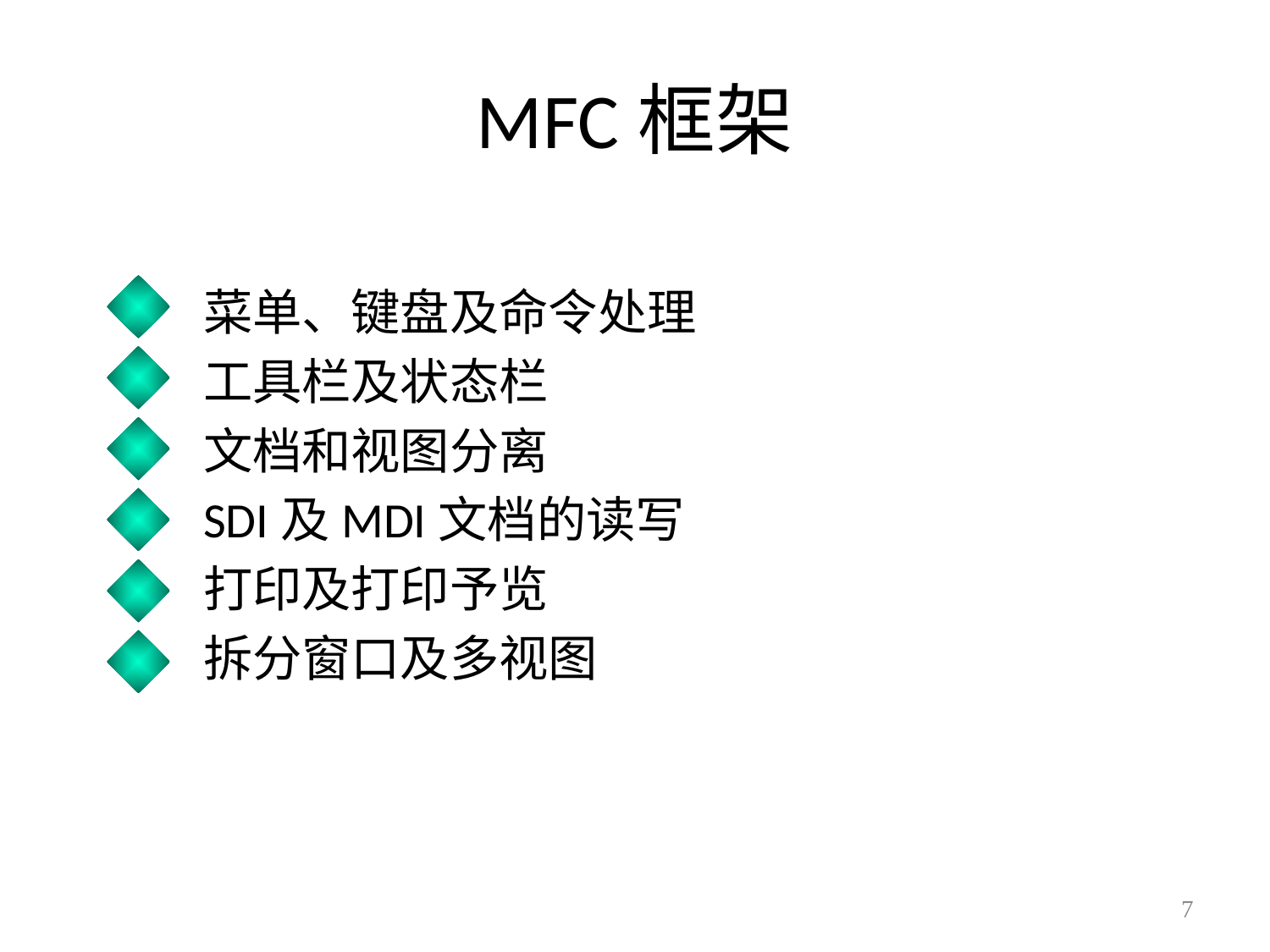

# MFC框架

菜单、键盘及命令处理
工具栏及状态栏
文档和视图分离
SDI及MDI文档的读写
打印及打印予览
拆分窗口及多视图

7